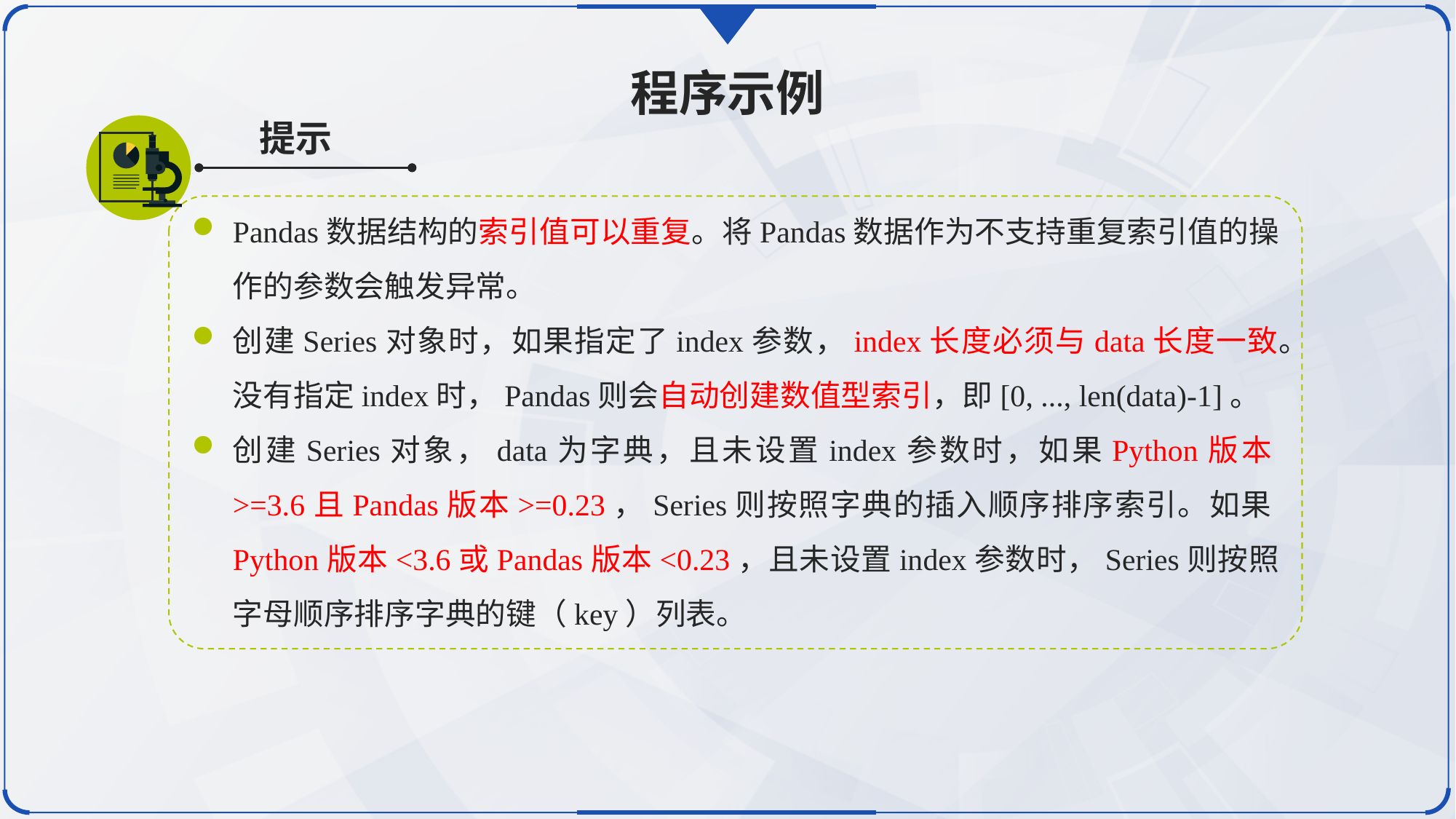

程序示例
提示

Pandas数据结构的索引值可以重复。将Pandas数据作为不支持重复索引值的操作的参数会触发异常。
创建Series对象时，如果指定了index参数，index长度必须与data长度一致。没有指定index时，Pandas则会自动创建数值型索引，即[0, ..., len(data)-1]。
创建Series对象，data为字典，且未设置index参数时，如果Python版本>=3.6且Pandas版本>=0.23，Series则按照字典的插入顺序排序索引。如果Python版本<3.6或Pandas版本<0.23，且未设置index参数时，Series则按照字母顺序排序字典的键（key）列表。